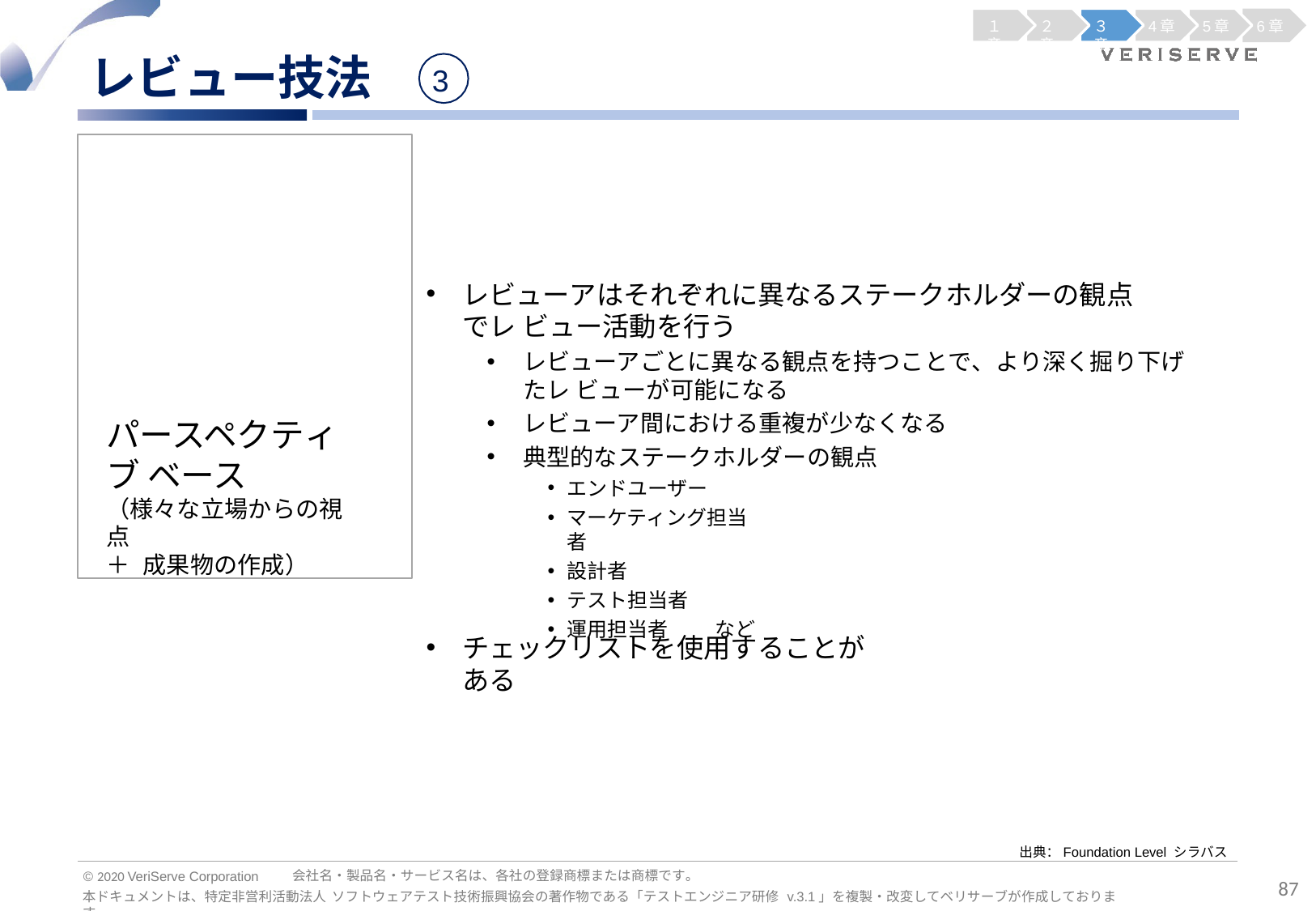

１章
２章
３章
4章
5章
6章
レビュー技法

3

パースペクティブ ベース
（様々な立場からの視点
＋ 成果物の作成）
レビューアはそれぞれに異なるステークホルダーの観点でレ ビュー活動を行う
レビューアごとに異なる観点を持つことで、より深く掘り下げたレ ビューが可能になる
レビューア間における重複が少なくなる
典型的なステークホルダーの観点
エンドユーザー
マーケティング担当者
設計者
テスト担当者
運用担当者	など
チェックリストを使用することがある
出典：Foundation Level シラバス
会社名・製品名・サービス名は、各社の登録商標または商標です。
© 2020 VeriServe Corporation
87
本ドキュメントは、特定非営利活動法人 ソフトウェアテスト技術振興協会の著作物である「テストエンジニア研修 v.3.1」を複製・改変してベリサーブが作成しております。